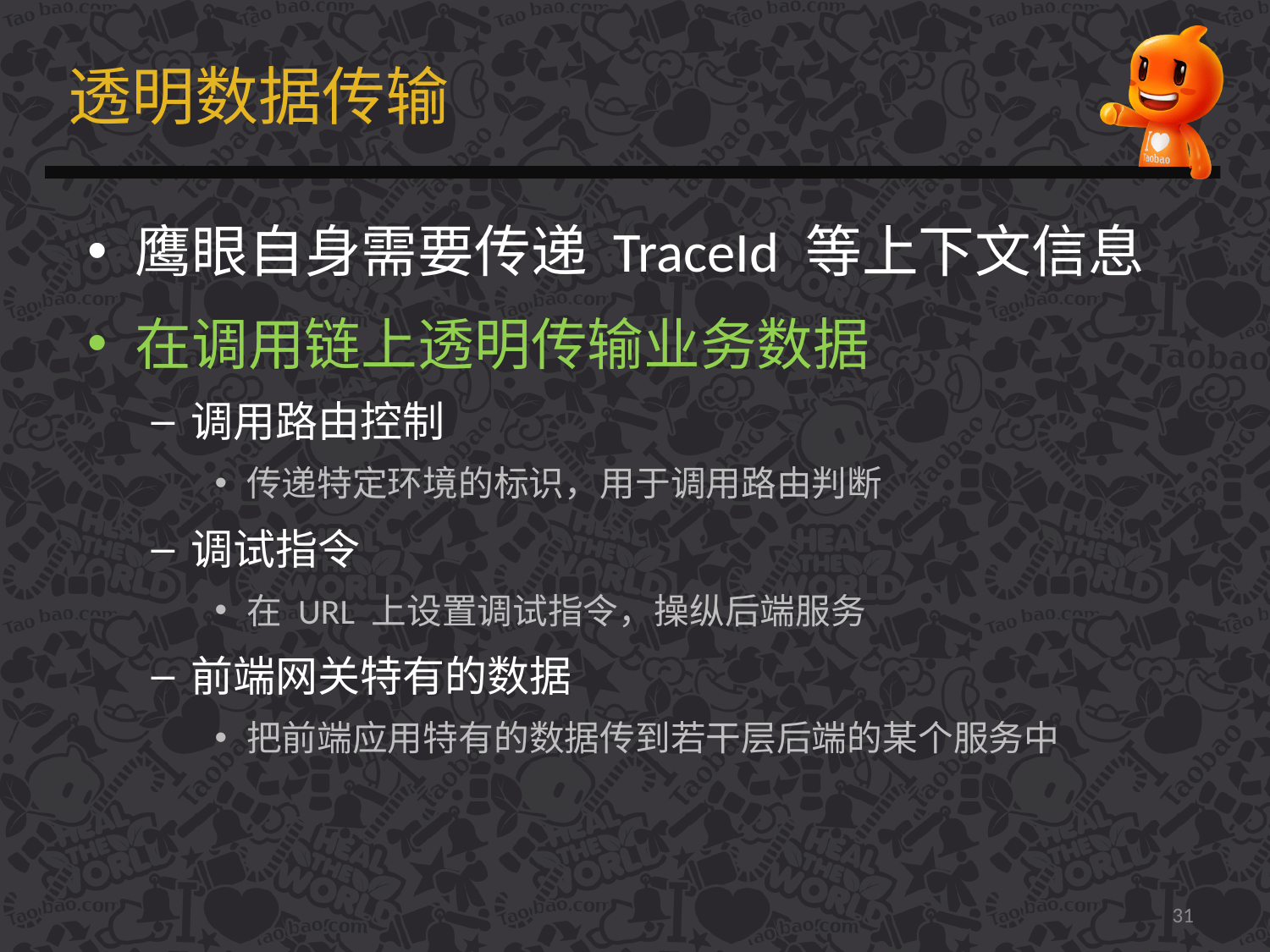

# 透明数据传输
鹰眼自身需要传递 TraceId 等上下文信息
在调用链上透明传输业务数据
调用路由控制
传递特定环境的标识，用于调用路由判断
调试指令
在 URL 上设置调试指令，操纵后端服务
前端网关特有的数据
把前端应用特有的数据传到若干层后端的某个服务中
31